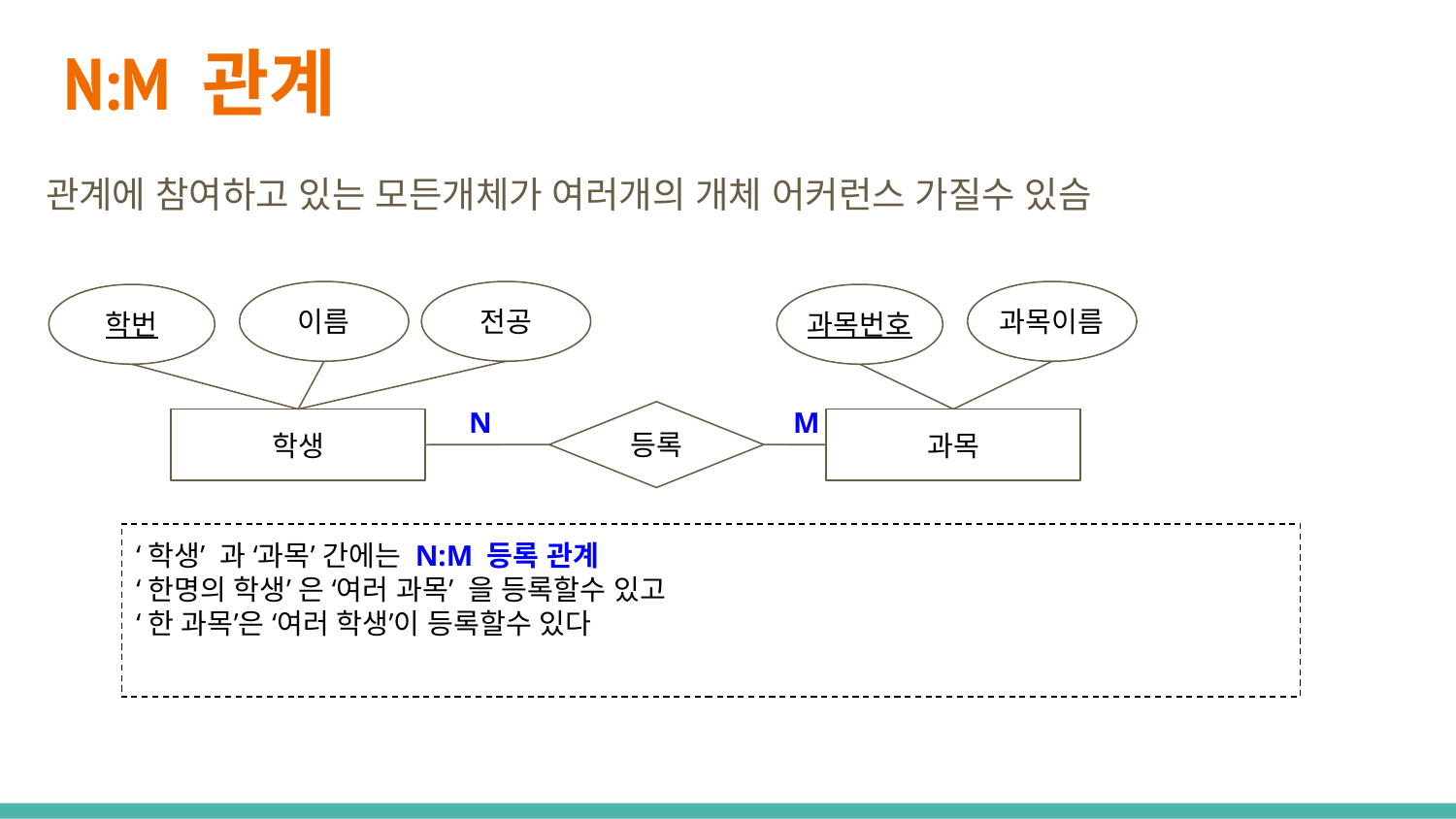

# N:M 관계
관계에 참여하고 있는 모든개체가 여러개의 개체 어커런스 가질수 있슴
이름
전공
과목이름
학번
과목번호
N
M
등록
학생
과목
‘학생’  과 ‘과목’ 간에는 N:M 등록 관계
‘한명의 학생’ 은 ‘여러 과목’  을 등록할수 있고
‘한 과목’은 ‘여러 학생’이 등록할수 있다